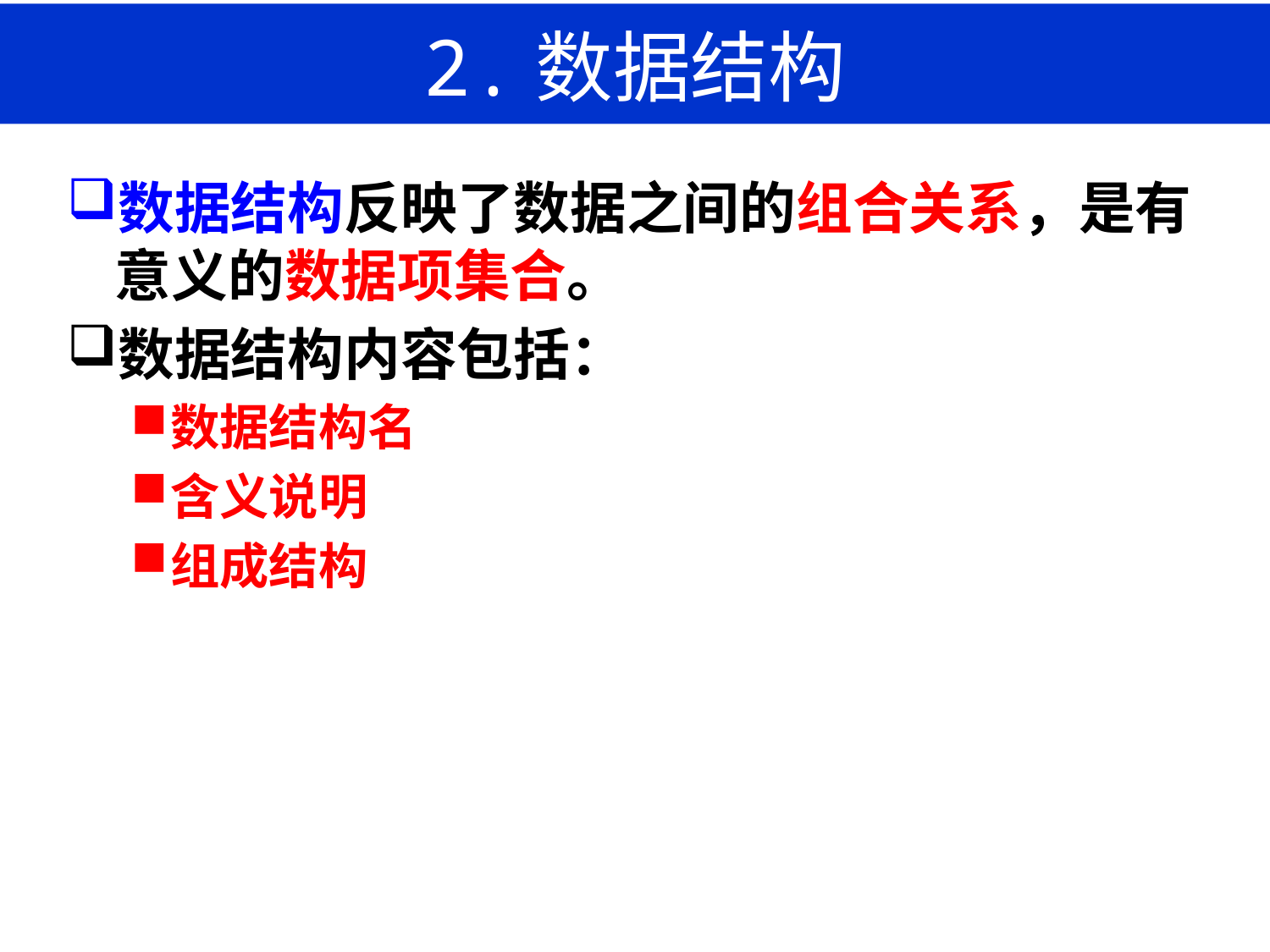

# 2.数据结构
数据结构反映了数据之间的组合关系，是有意义的数据项集合。
数据结构内容包括：
数据结构名
含义说明
组成结构